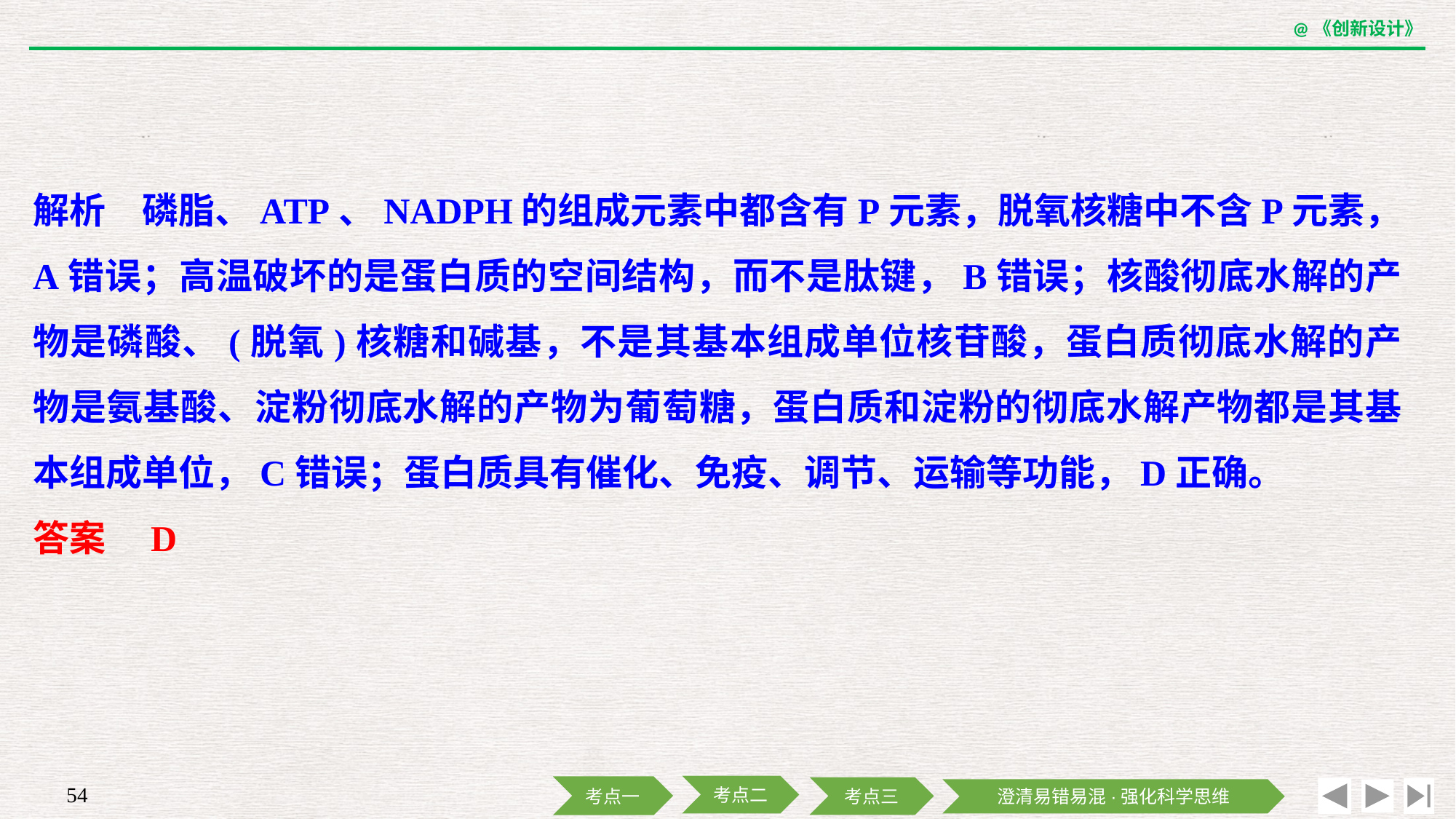

解析　磷脂、ATP、NADPH的组成元素中都含有P元素，脱氧核糖中不含P元素，A错误；高温破坏的是蛋白质的空间结构，而不是肽键，B错误；核酸彻底水解的产物是磷酸、(脱氧)核糖和碱基，不是其基本组成单位核苷酸，蛋白质彻底水解的产物是氨基酸、淀粉彻底水解的产物为葡萄糖，蛋白质和淀粉的彻底水解产物都是其基本组成单位，C错误；蛋白质具有催化、免疫、调节、运输等功能，D正确。
答案　D